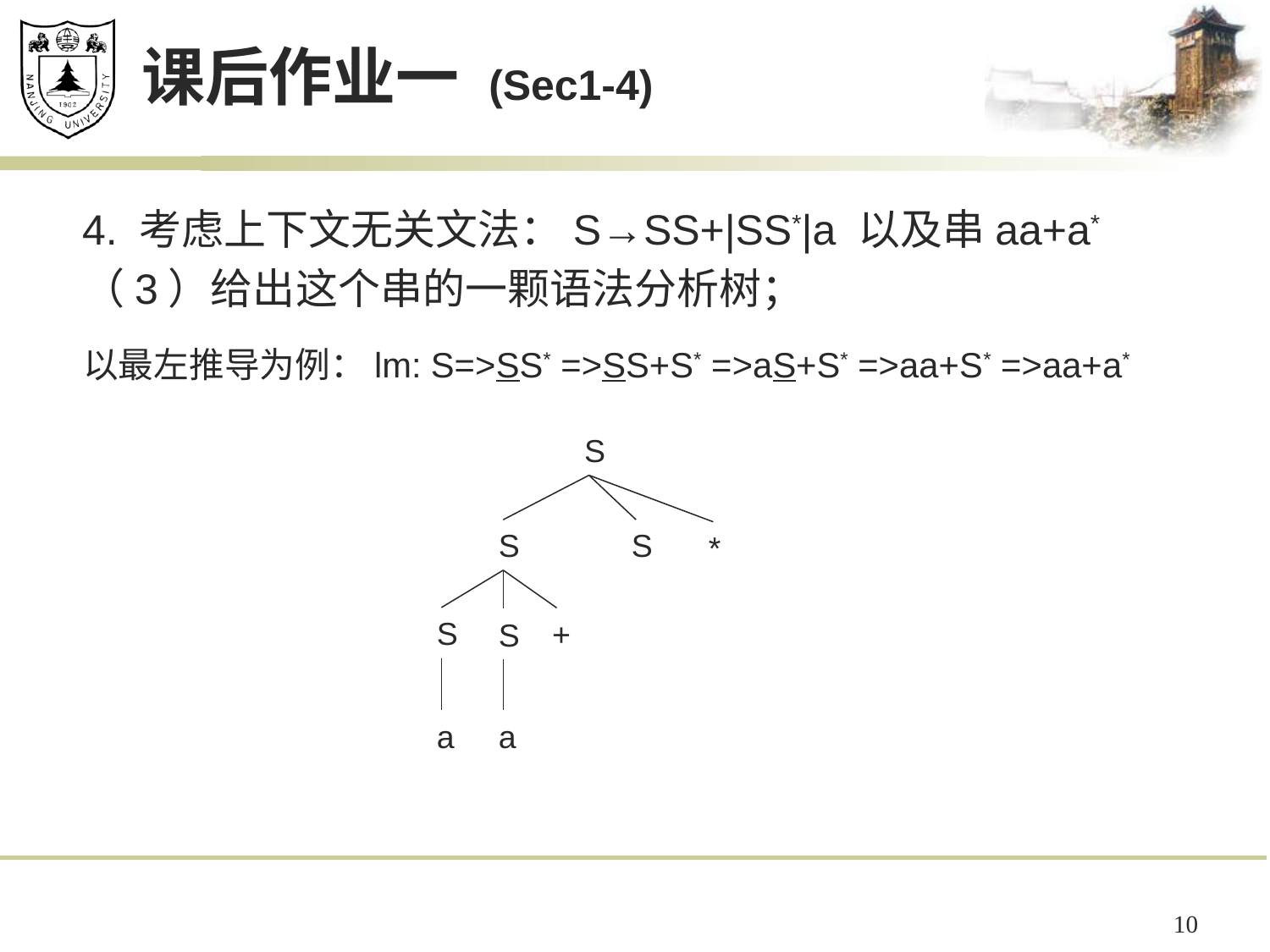

# 课后作业一 (Sec1-4)
4. 考虑上下文无关文法：S→SS+|SS*|a 以及串aa+a*
（3）给出这个串的一颗语法分析树；

以最左推导为例：lm: S=>SS* =>SS+S* =>aS+S* =>aa+S* =>aa+a*
S
S
S
*
S
+
S
a
a